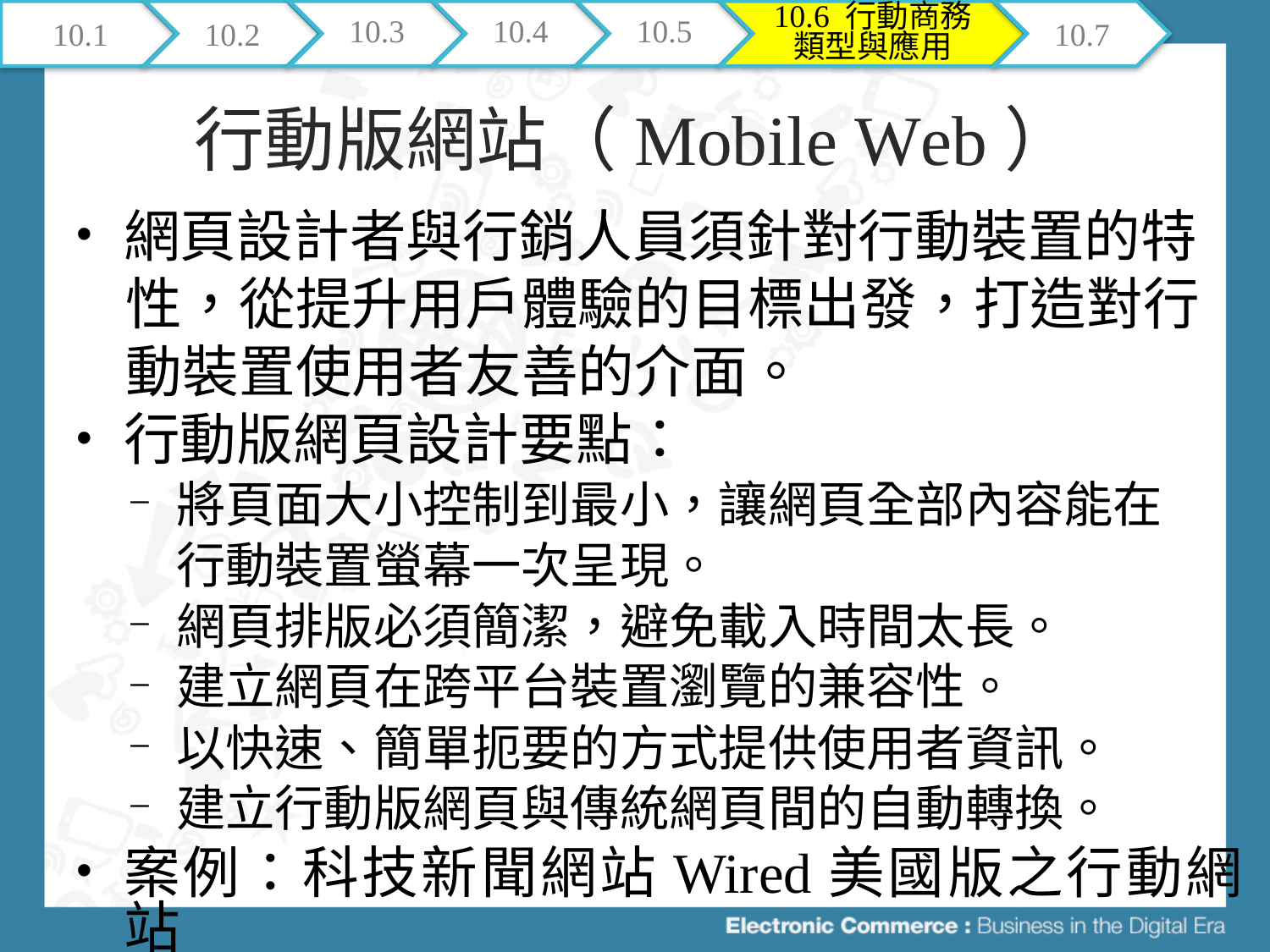

10.1
10.2
10.3
10.4
10.5
10.6 行動商務類型與應用
10.7
# 行動版網站（Mobile Web）
網頁設計者與行銷人員須針對行動裝置的特
性，從提升用戶體驗的目標出發，打造對行
動裝置使用者友善的介面。
行動版網頁設計要點：
將頁面大小控制到最小，讓網頁全部內容能在
行動裝置螢幕一次呈現。
網頁排版必須簡潔，避免載入時間太長。
建立網頁在跨平台裝置瀏覽的兼容性。
以快速、簡單扼要的方式提供使用者資訊。
建立行動版網頁與傳統網頁間的自動轉換。
案例：科技新聞網站Wired美國版之行動網站